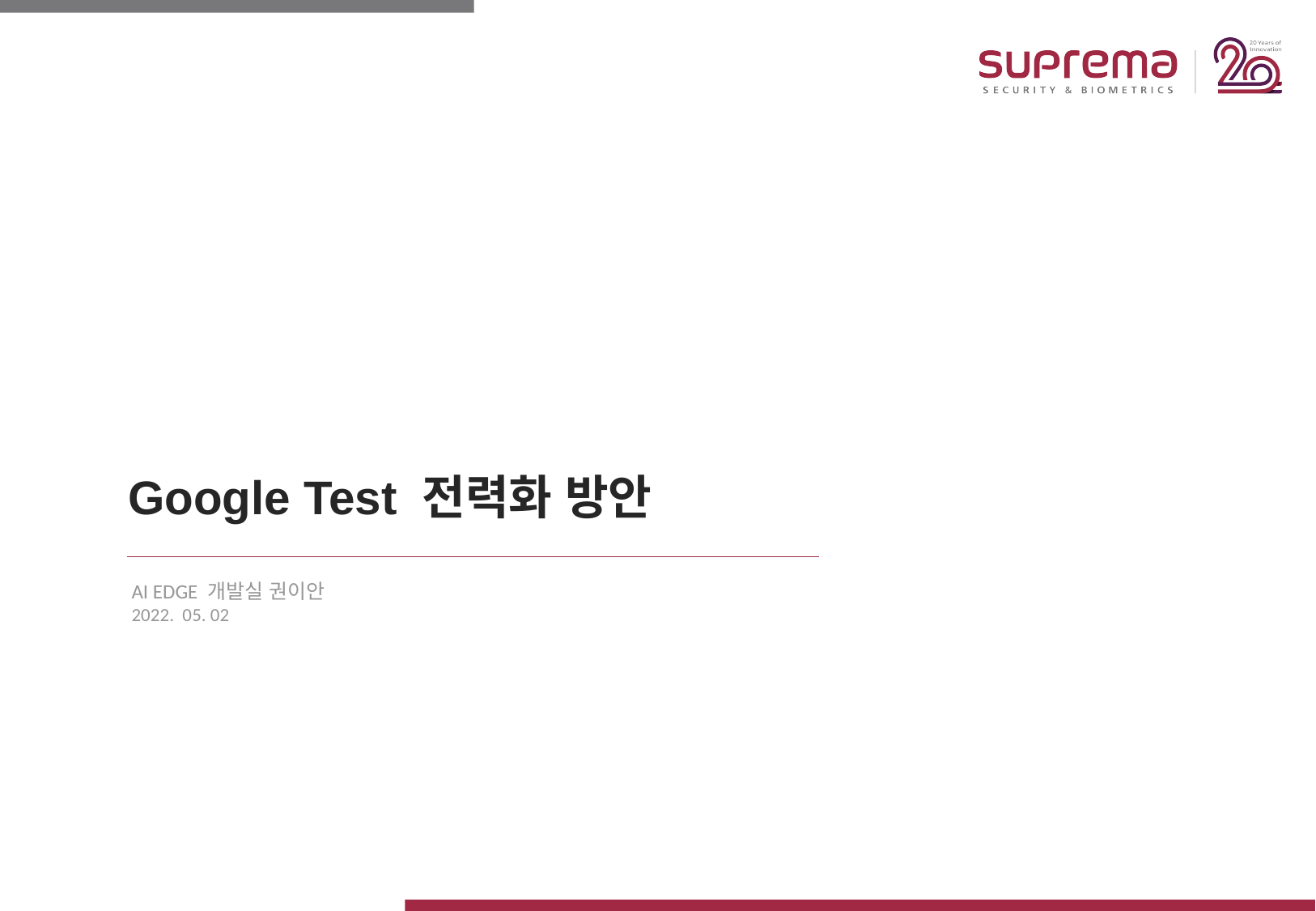

Google Test 전력화 방안
AI EDGE 개발실 권이안
2022.  05. 02